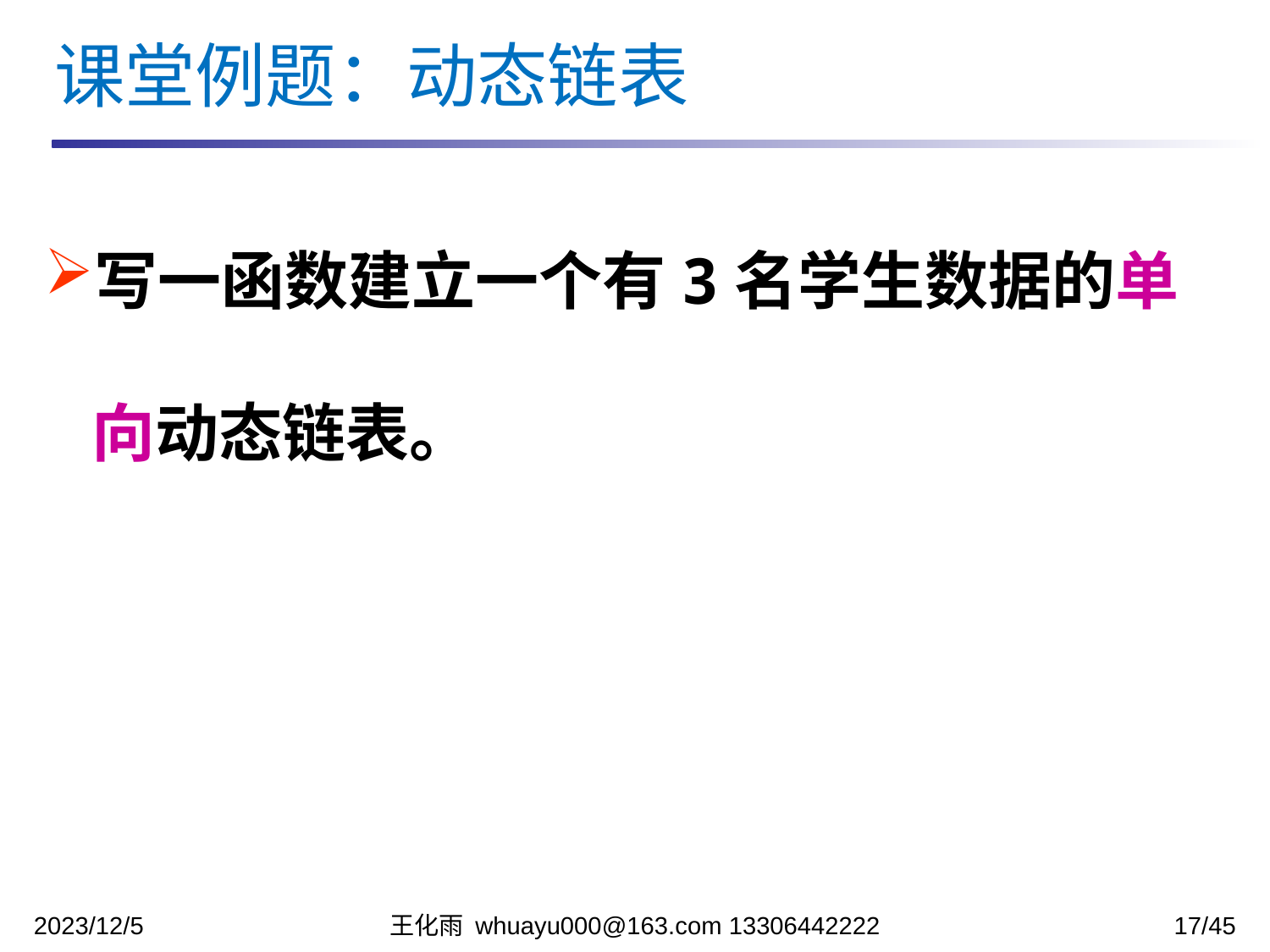

课堂例题：动态链表
写一函数建立一个有3名学生数据的单向动态链表。
2023/12/5
王化雨 whuayu000@163.com 13306442222
17/45